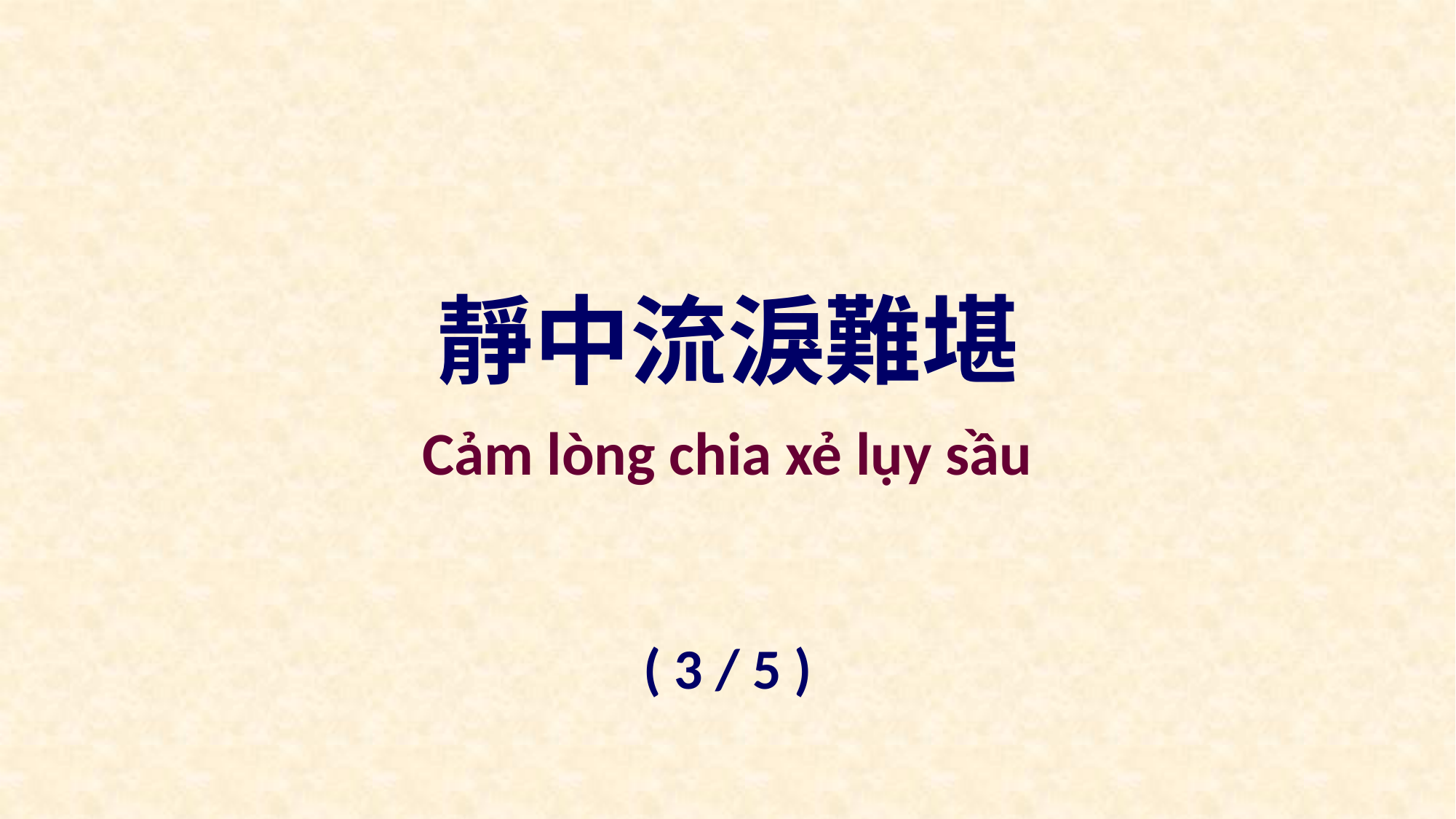

靜中流淚難堪
Cảm lòng chia xẻ lụy sầu
( 3 / 5 )